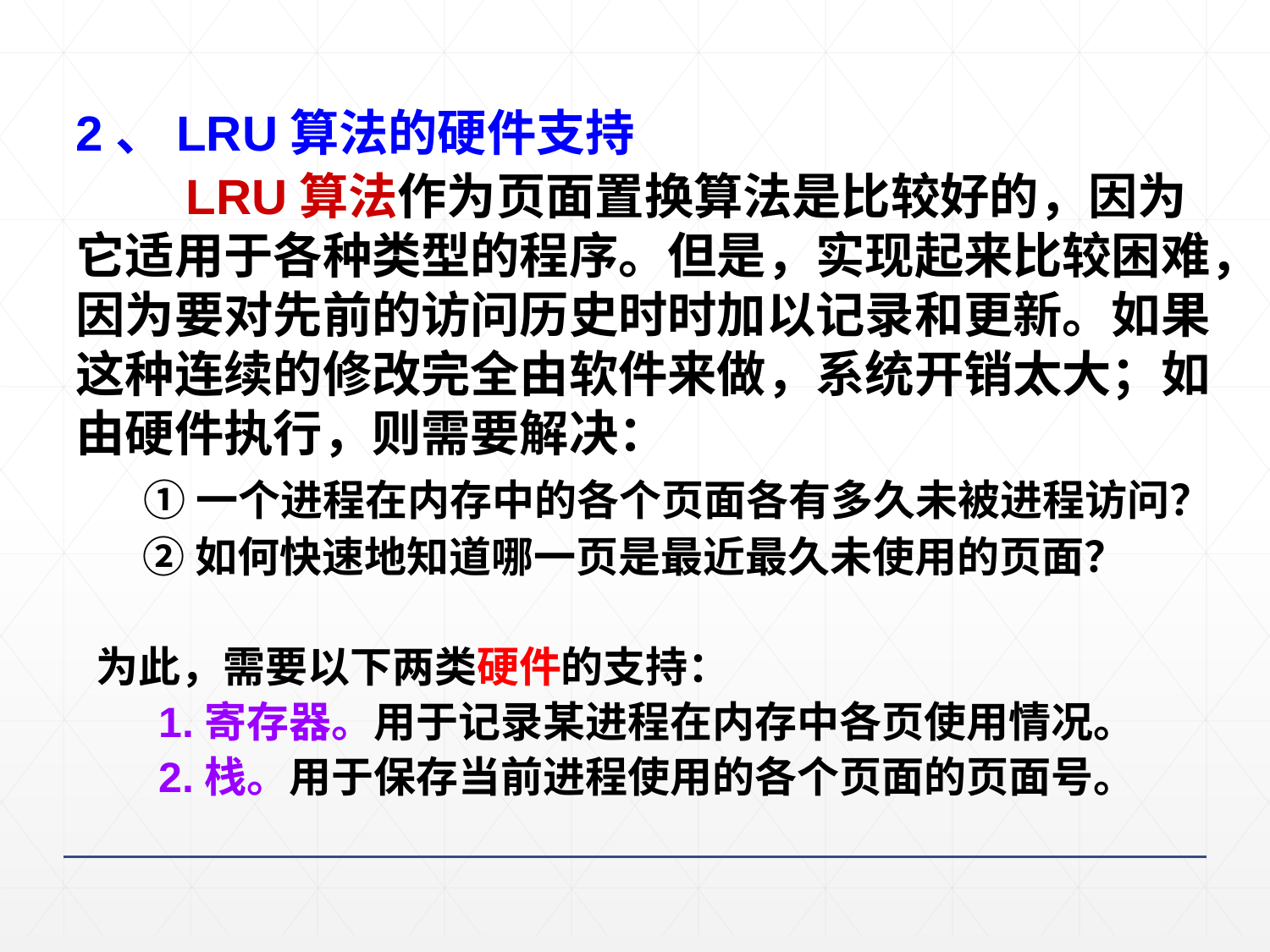

2、LRU算法的硬件支持
        LRU算法作为页面置换算法是比较好的，因为它适用于各种类型的程序。但是，实现起来比较困难，因为要对先前的访问历史时时加以记录和更新。如果这种连续的修改完全由软件来做，系统开销太大；如由硬件执行，则需要解决：
      ①一个进程在内存中的各个页面各有多久未被进程访问？
       ②如何快速地知道哪一页是最近最久未使用的页面？

 为此，需要以下两类硬件的支持：
       1.寄存器。用于记录某进程在内存中各页使用情况。
       2.栈。用于保存当前进程使用的各个页面的页面号。